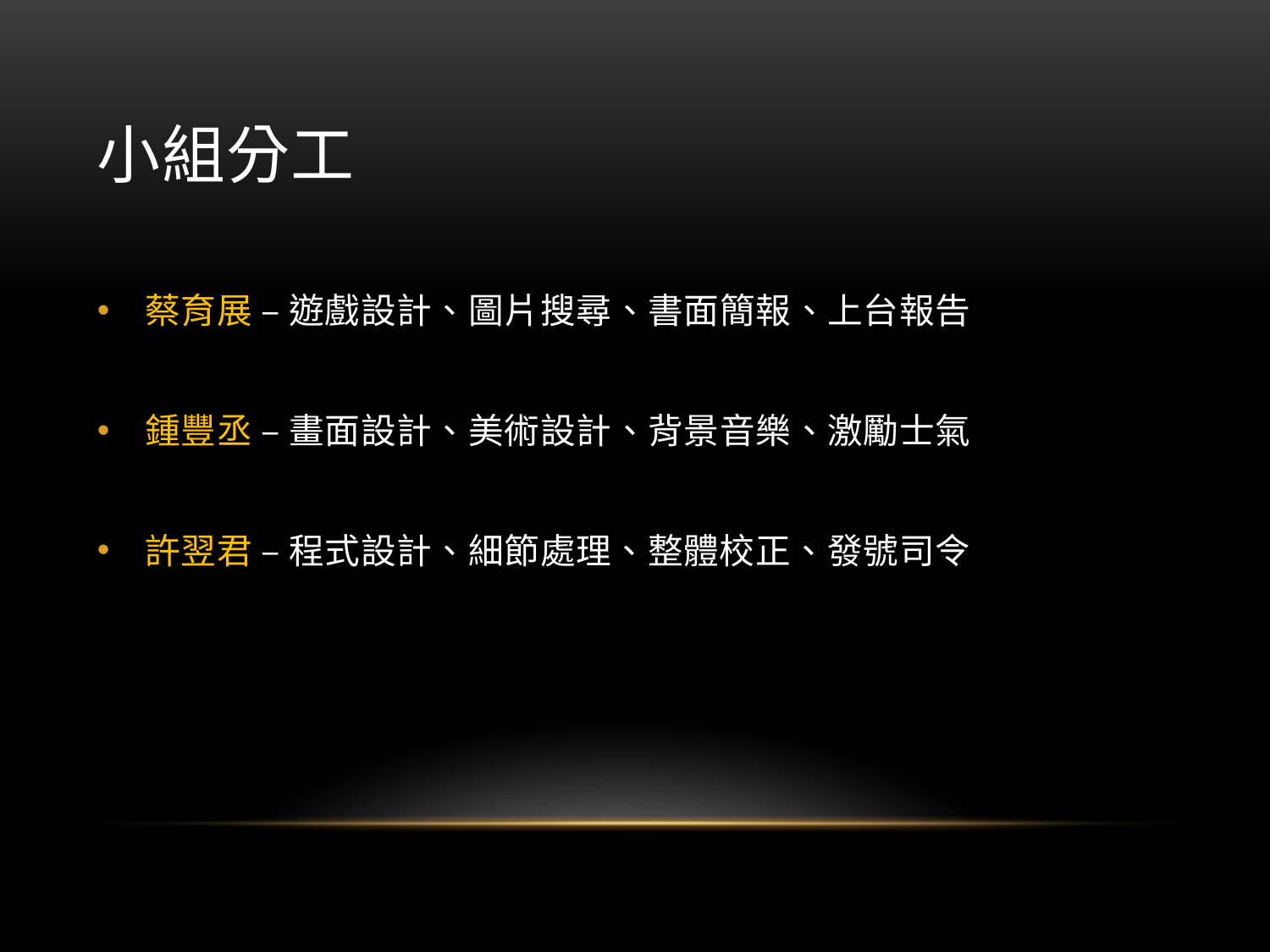

# 小組分工

蔡育展 – 遊戲設計、圖片搜尋、書面簡報、上台報告

鍾豐丞 – 畫面設計、美術設計、背景音樂、激勵士氣

許翌君 – 程式設計、細節處理、整體校正、發號司令